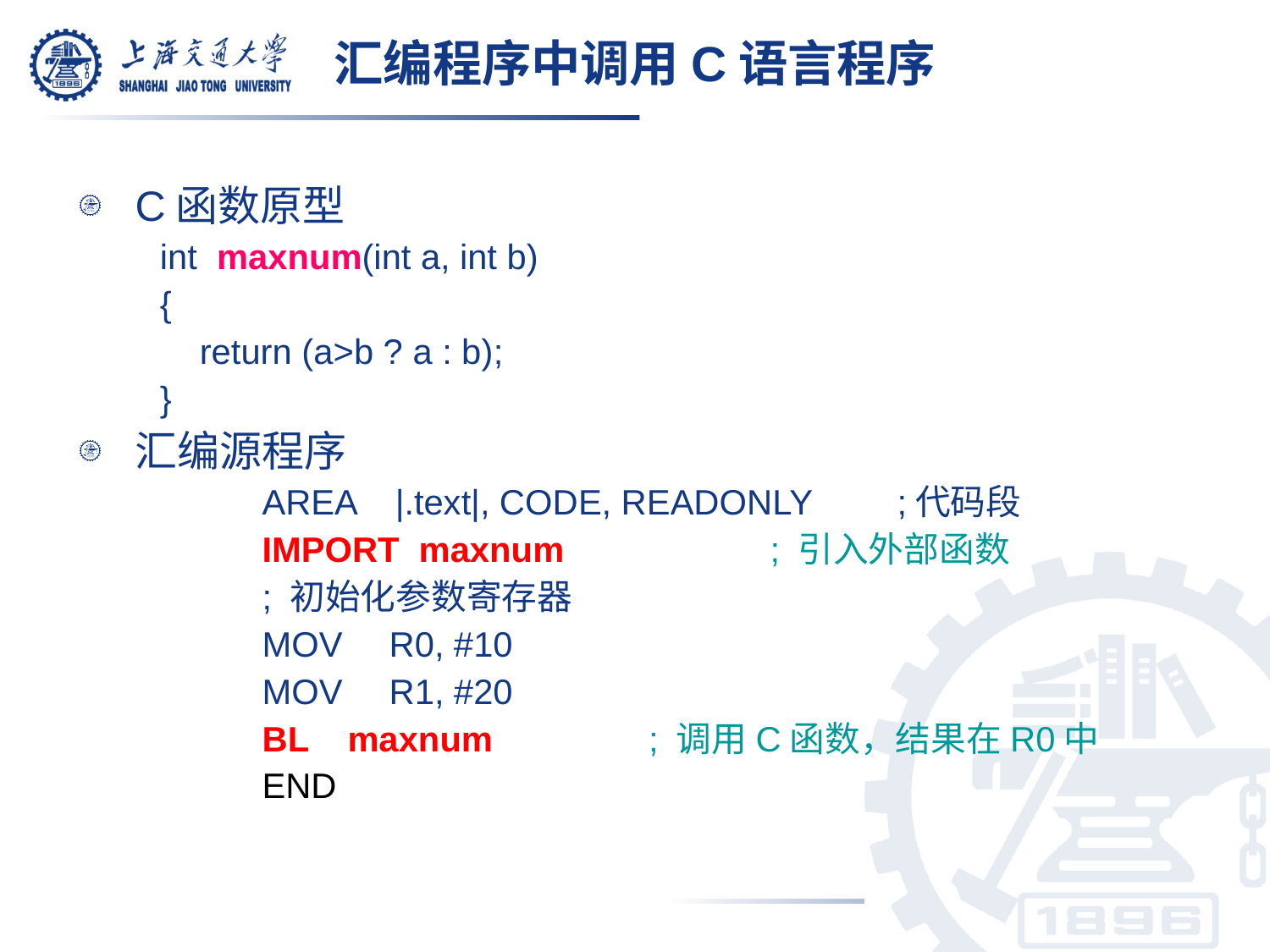

# 汇编程序中调用C语言程序
C函数原型
int  maxnum(int a, int b)
{
	return (a>b ? a : b);
}
汇编源程序
		AREA    |.text|, CODE, READONLY	;代码段
		IMPORT  maxnum		; 引入外部函数
		; 初始化参数寄存器
		MOV	R0, #10
		MOV	R1, #20
		BL    maxnum                ; 调用C函数，结果在R0中
		END